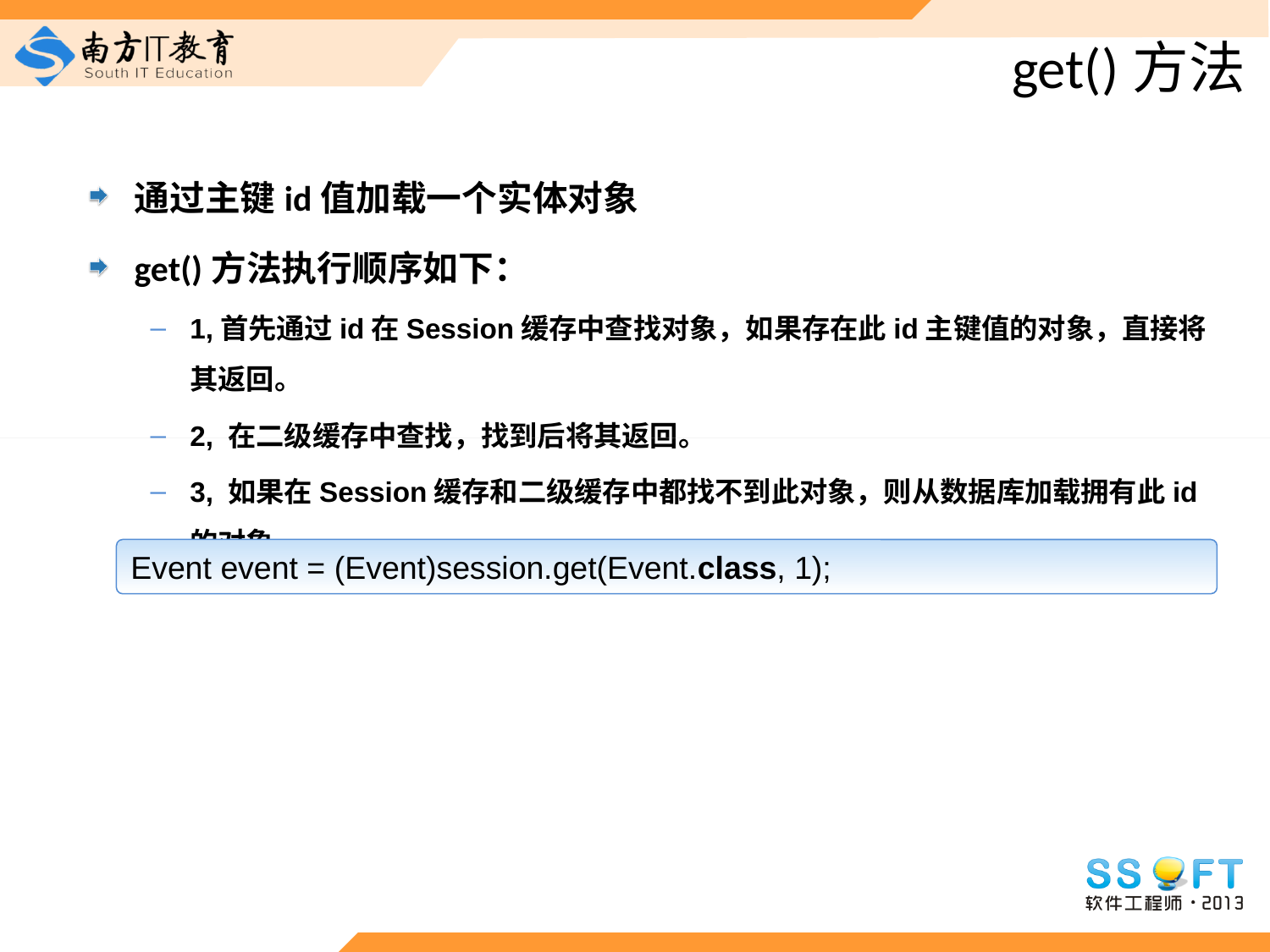

# get()方法
通过主键id值加载一个实体对象
get()方法执行顺序如下：
1,首先通过id在Session缓存中查找对象，如果存在此id主键值的对象，直接将其返回。
2, 在二级缓存中查找，找到后将其返回。
3, 如果在Session缓存和二级缓存中都找不到此对象，则从数据库加载拥有此id的对象。

Event event = (Event)session.get(Event.class, 1);